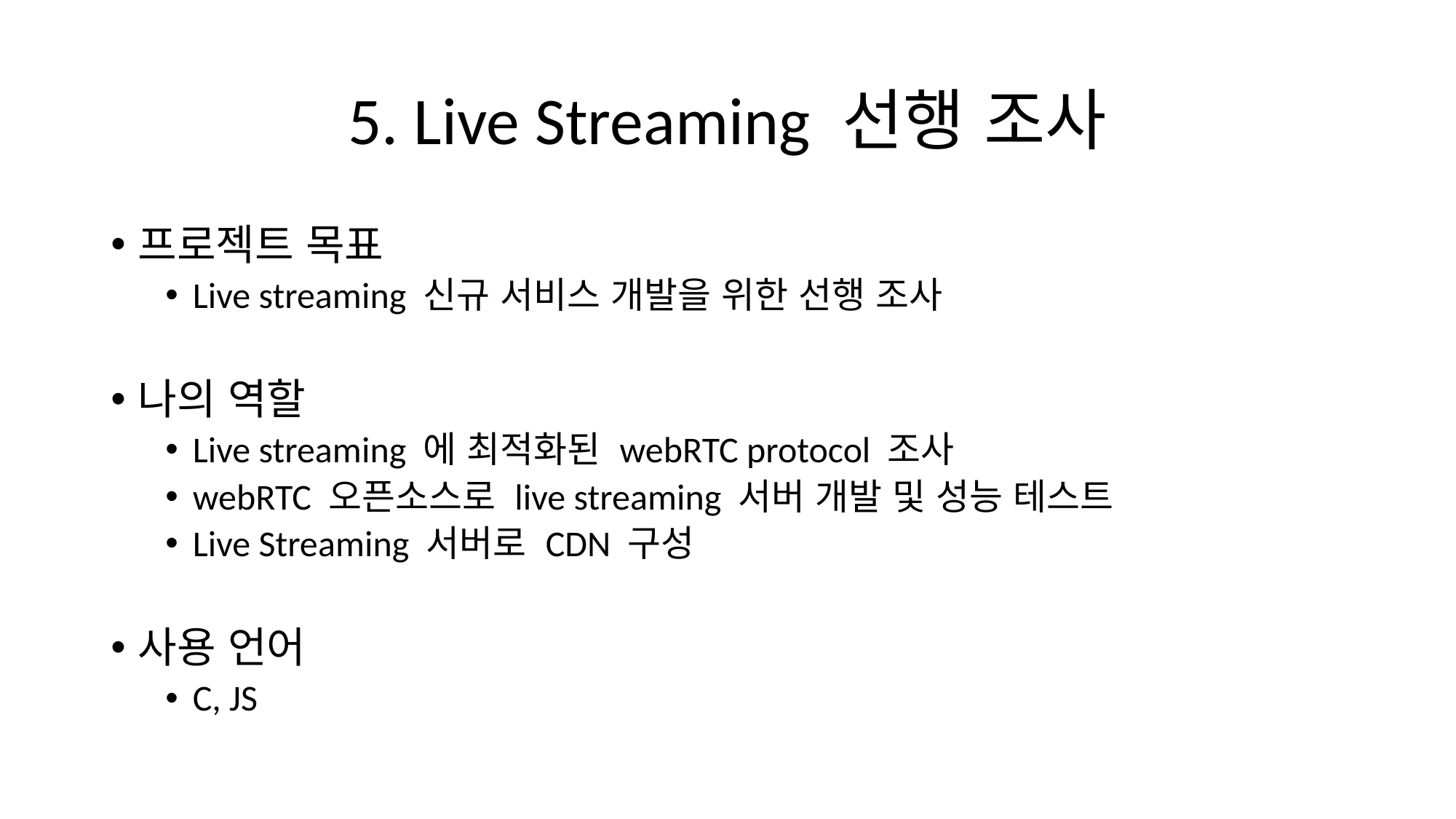

# 5. Live Streaming 선행 조사
프로젝트 목표
Live streaming 신규 서비스 개발을 위한 선행 조사

나의 역할
Live streaming 에 최적화된 webRTC protocol 조사
webRTC 오픈소스로 live streaming 서버 개발 및 성능 테스트
Live Streaming 서버로 CDN 구성

사용 언어
C, JS